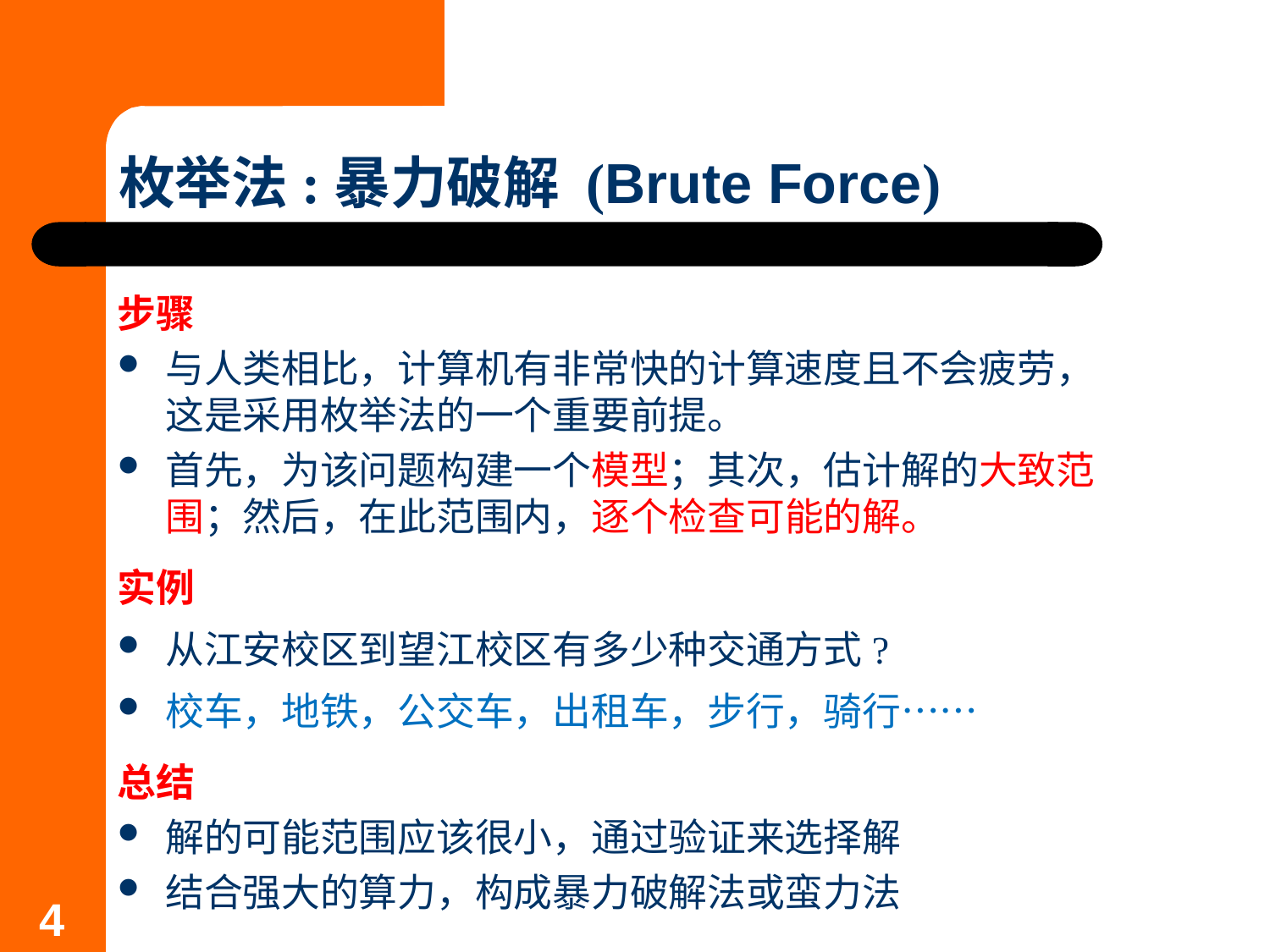

# 枚举法:暴力破解 (Brute Force)
步骤
与人类相比，计算机有非常快的计算速度且不会疲劳，这是采用枚举法的一个重要前提。
首先，为该问题构建一个模型；其次，估计解的大致范围；然后，在此范围内，逐个检查可能的解。
实例
从江安校区到望江校区有多少种交通方式?
校车，地铁，公交车，出租车，步行，骑行……
总结
解的可能范围应该很小，通过验证来选择解
结合强大的算力，构成暴力破解法或蛮力法
4